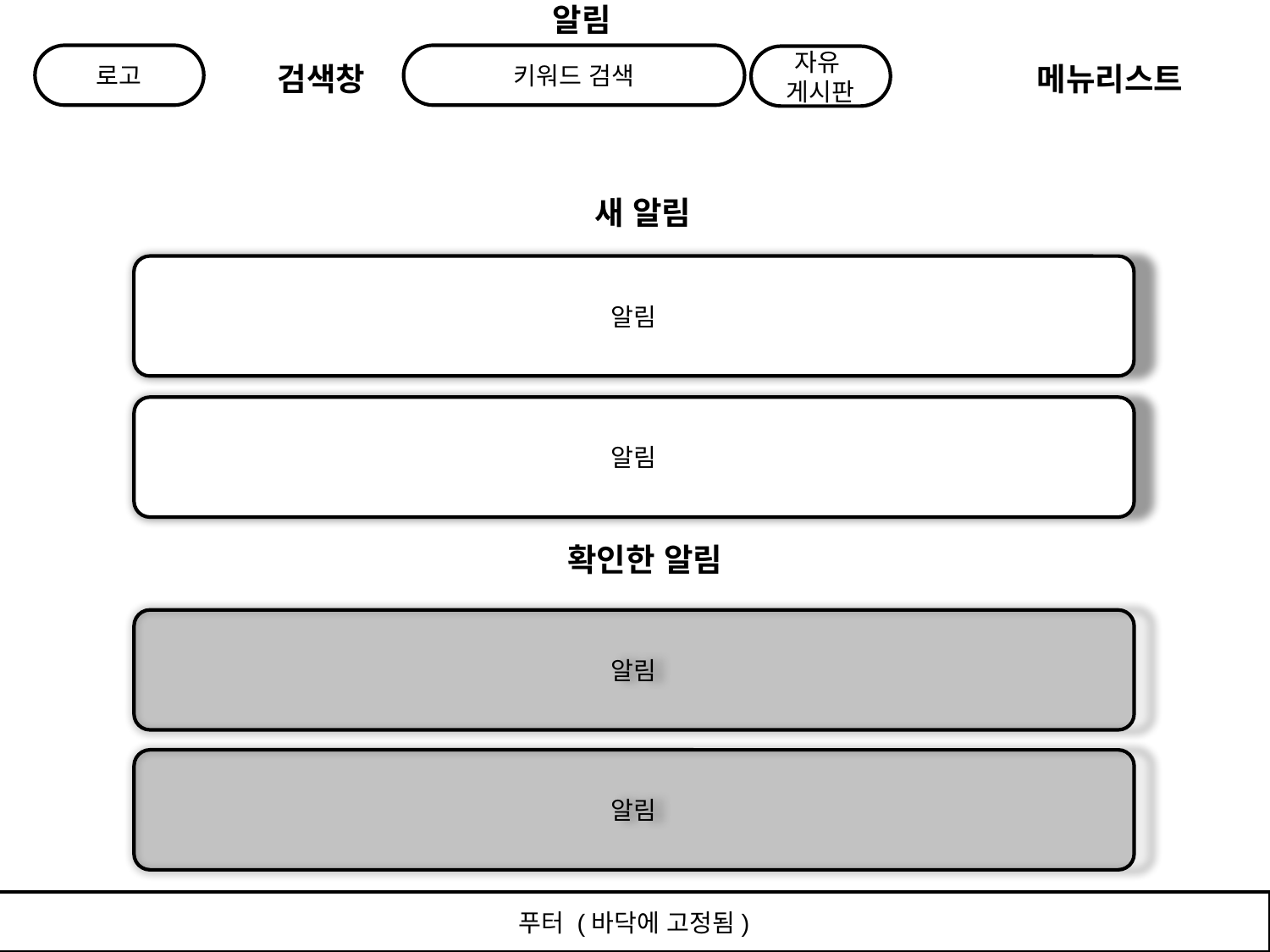

알림
로고
키워드 검색
자유
게시판
검색창
메뉴리스트
새 알림
알림
알림
확인한 알림
알림
알림
푸터 (바닥에 고정됨)